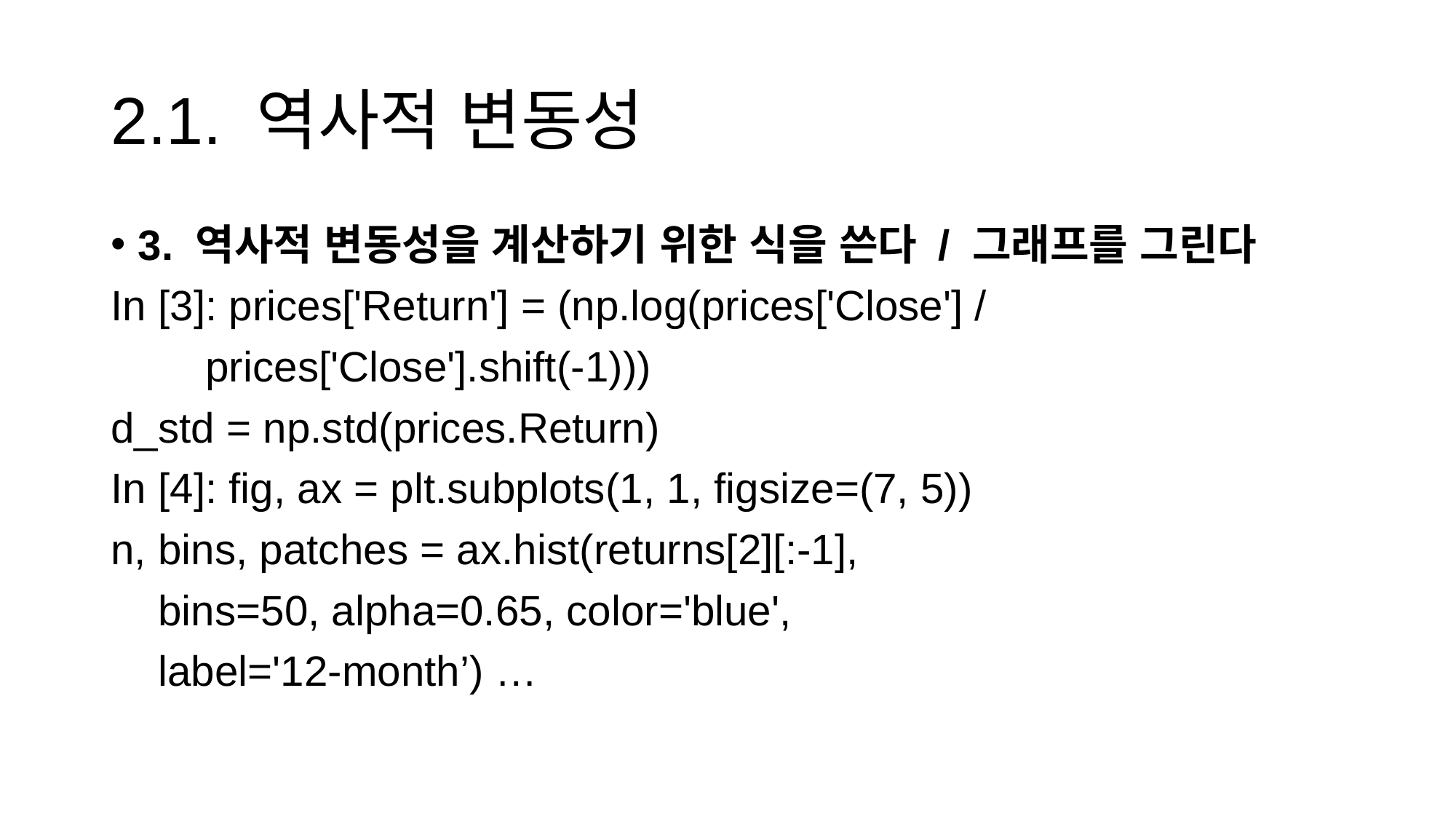

# 2.1. 역사적 변동성
3. 역사적 변동성을 계산하기 위한 식을 쓴다 / 그래프를 그린다
In [3]: prices['Return'] = (np.log(prices['Close'] /
        prices['Close'].shift(-1)))
d_std = np.std(prices.Return)
In [4]: fig, ax = plt.subplots(1, 1, figsize=(7, 5))
n, bins, patches = ax.hist(returns[2][:-1],
    bins=50, alpha=0.65, color='blue',
    label='12-month’) …